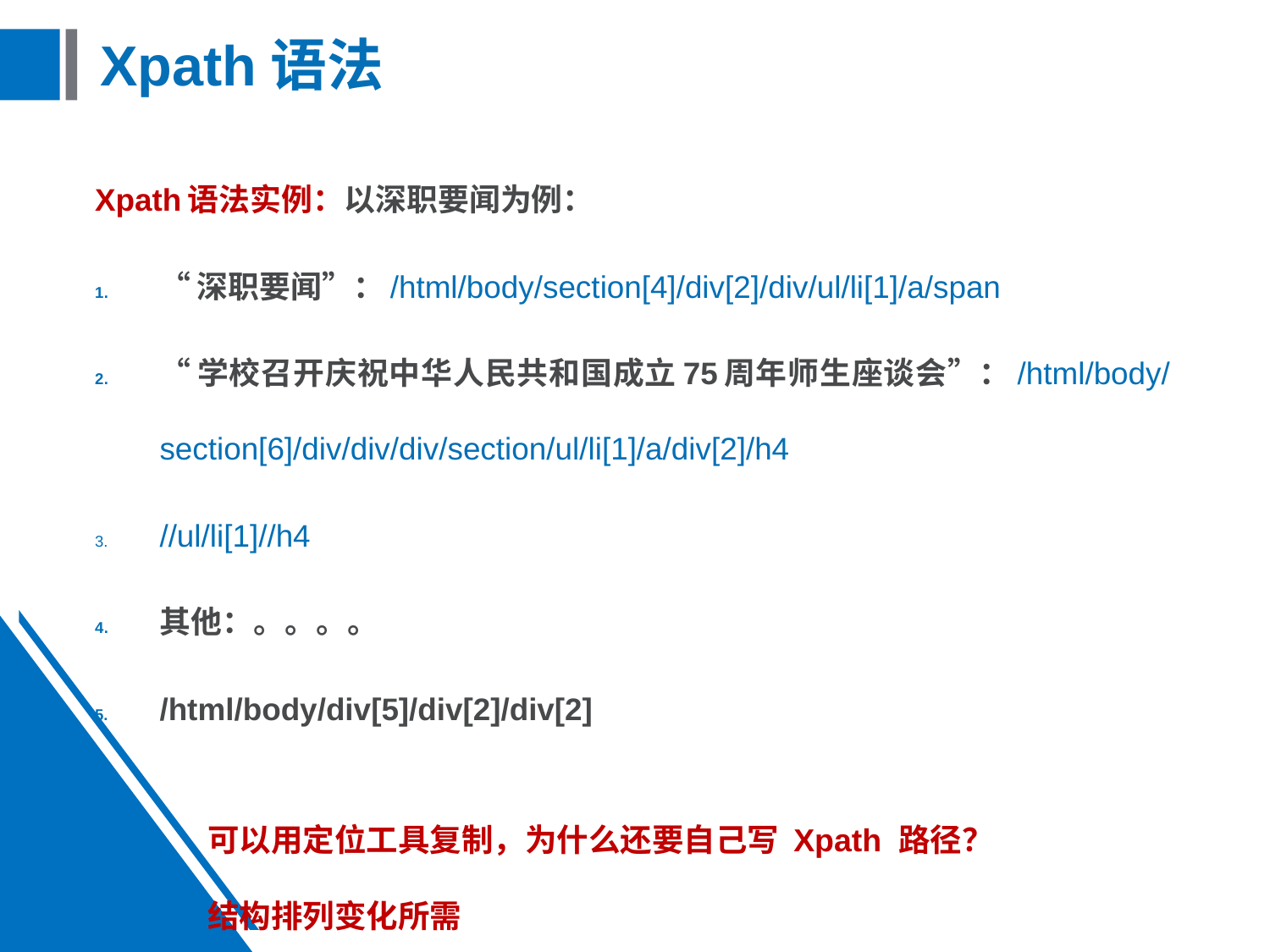

# Xpath语法
Xpath语法实例：以深职要闻为例：
“深职要闻”：/html/body/section[4]/div[2]/div/ul/li[1]/a/span
“学校召开庆祝中华人民共和国成立75周年师生座谈会”：/html/body/section[6]/div/div/div/section/ul/li[1]/a/div[2]/h4
//ul/li[1]//h4
其他：。。。。
/html/body/div[5]/div[2]/div[2]
可以用定位工具复制，为什么还要自己写 Xpath 路径？
结构排列变化所需
8